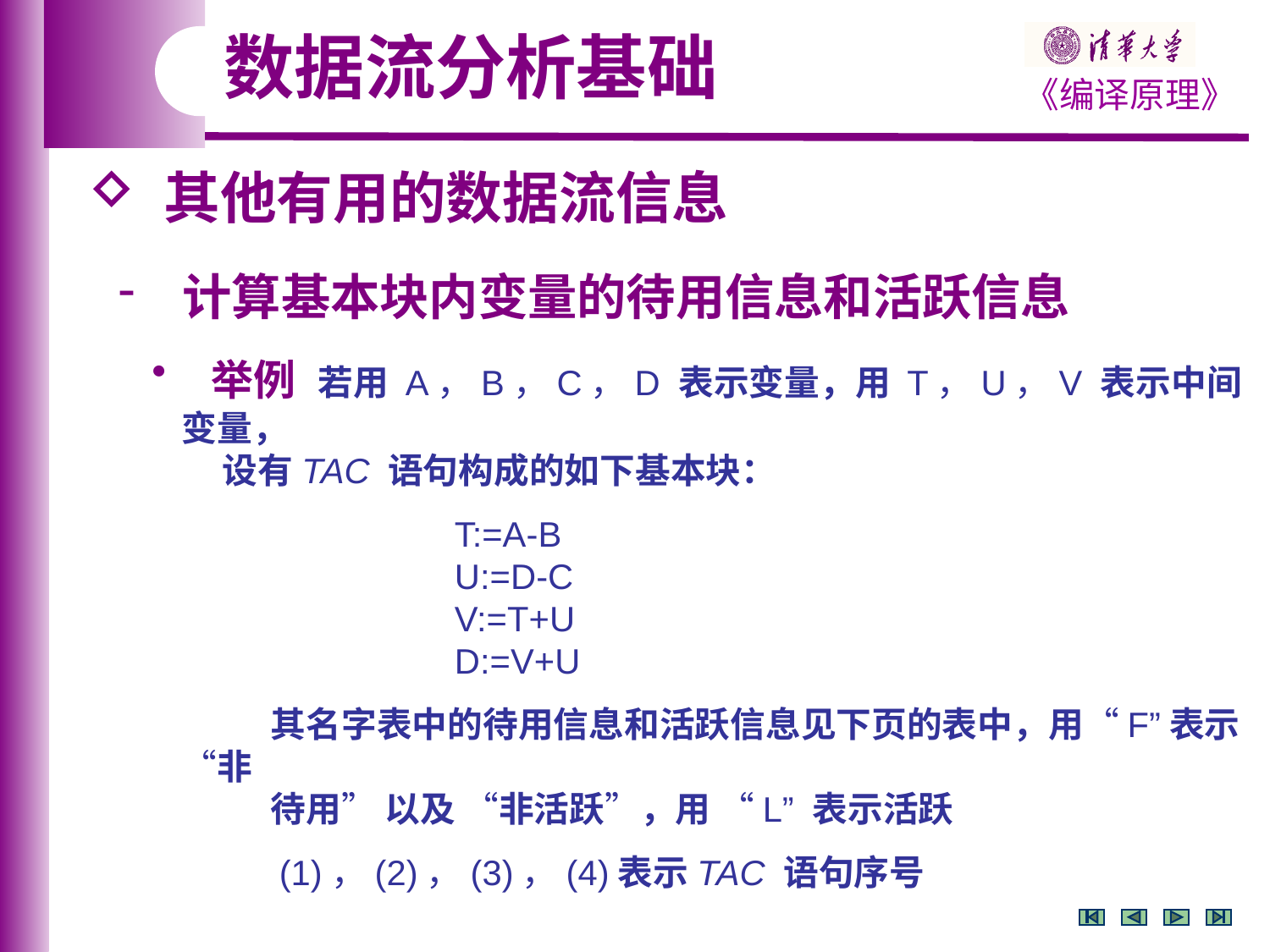

数据流分析基础
 其他有用的数据流信息
  计算基本块内变量的待用信息和活跃信息

  举例  若用 A，B，C，D 表示变量，用 T，U，V 表示中间变量，
    设有TAC 语句构成的如下基本块：

                            T:=A-B
                            U:=D-C
                            V:=T+U
                            D:=V+U

          其名字表中的待用信息和活跃信息见下页的表中，用“F”表示“非
          待用” 以及 “非活跃”，用 “L” 表示活跃

          (1)，(2)，(3)，(4)表示TAC 语句序号